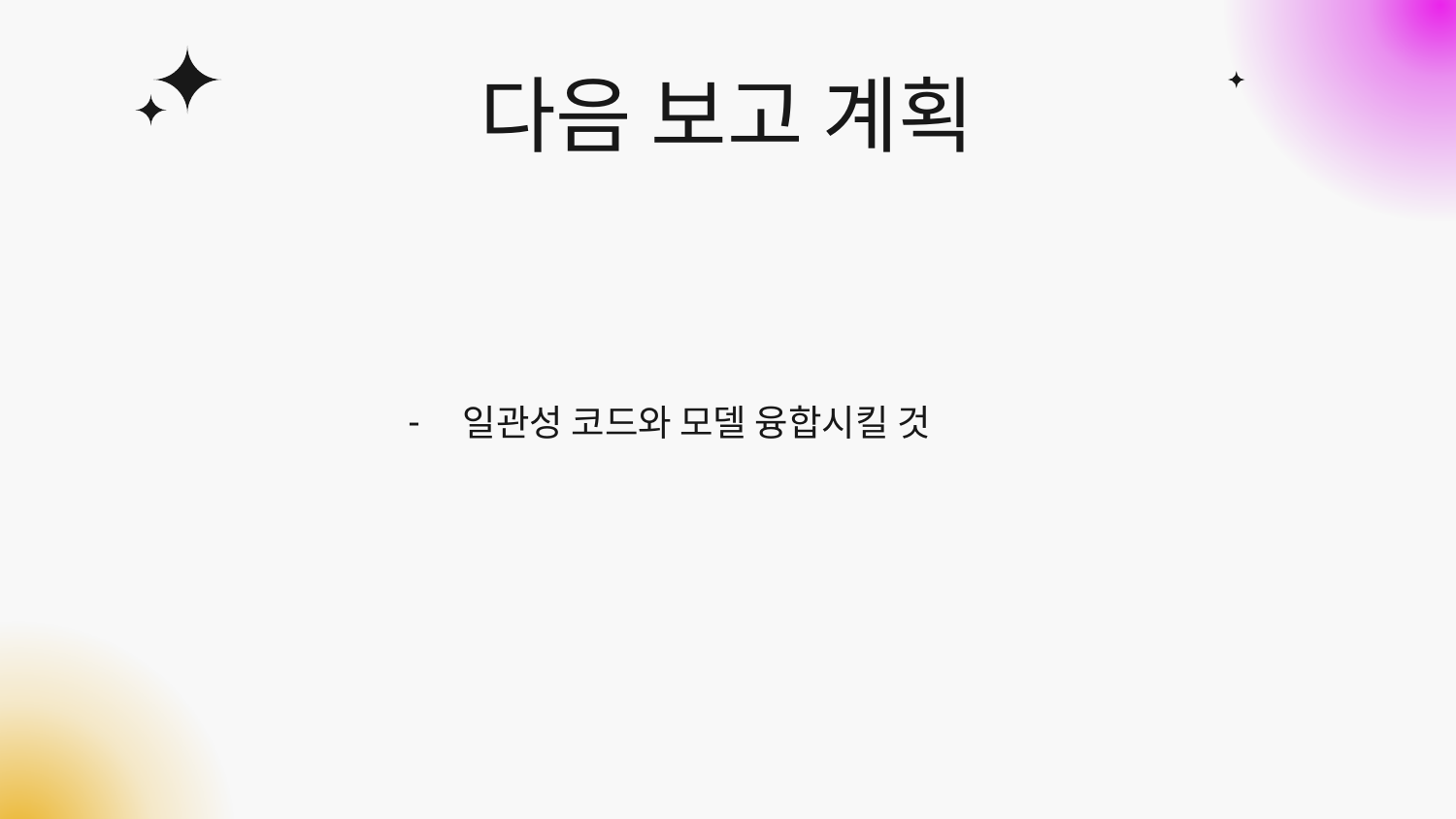

# 다음 보고 계획

일관성 코드와 모델 융합시킬 것